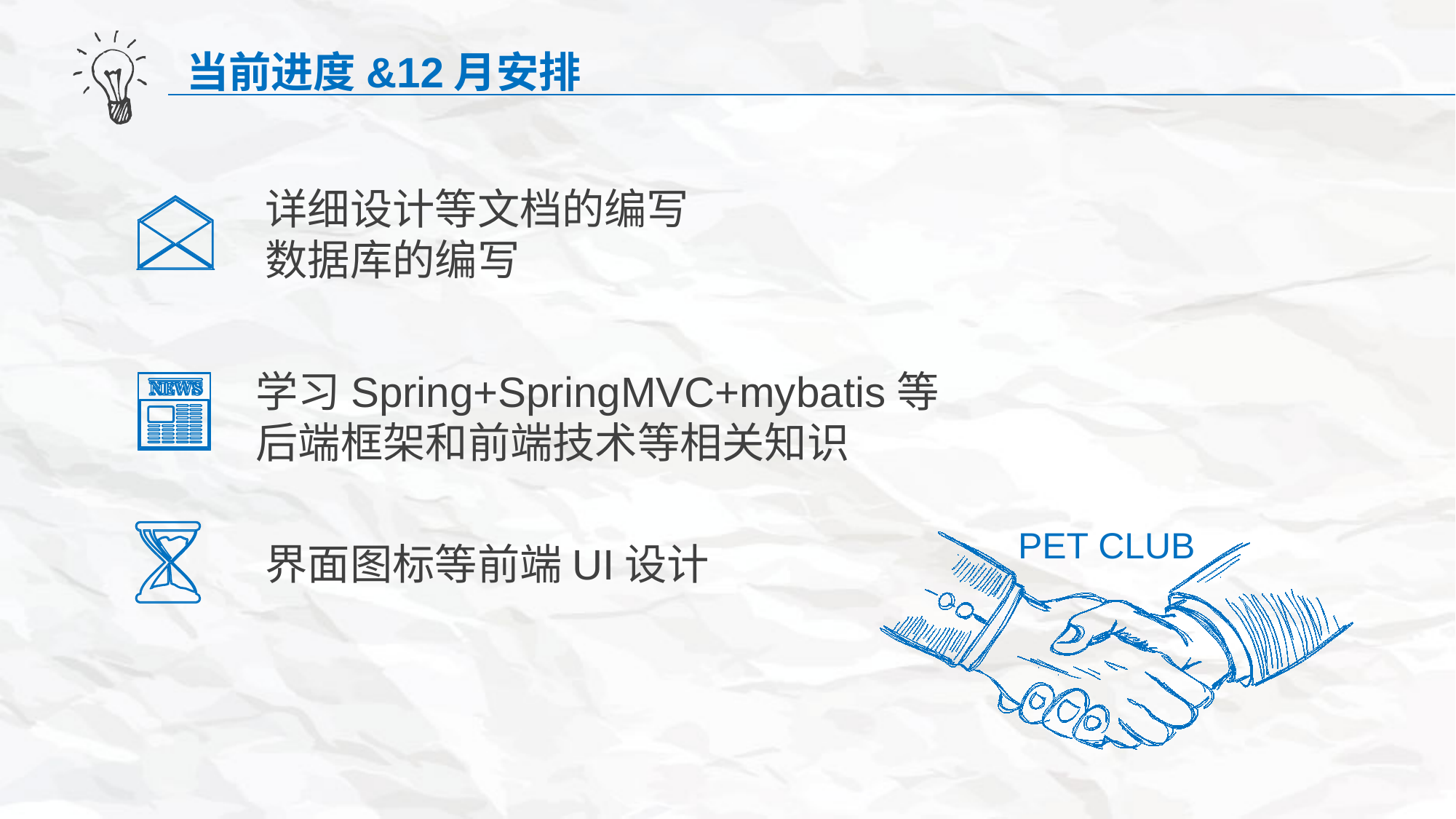

当前进度&12月安排
详细设计等文档的编写
数据库的编写

学习Spring+SpringMVC+mybatis等后端框架和前端技术等相关知识

PET CLUB

界面图标等前端UI设计